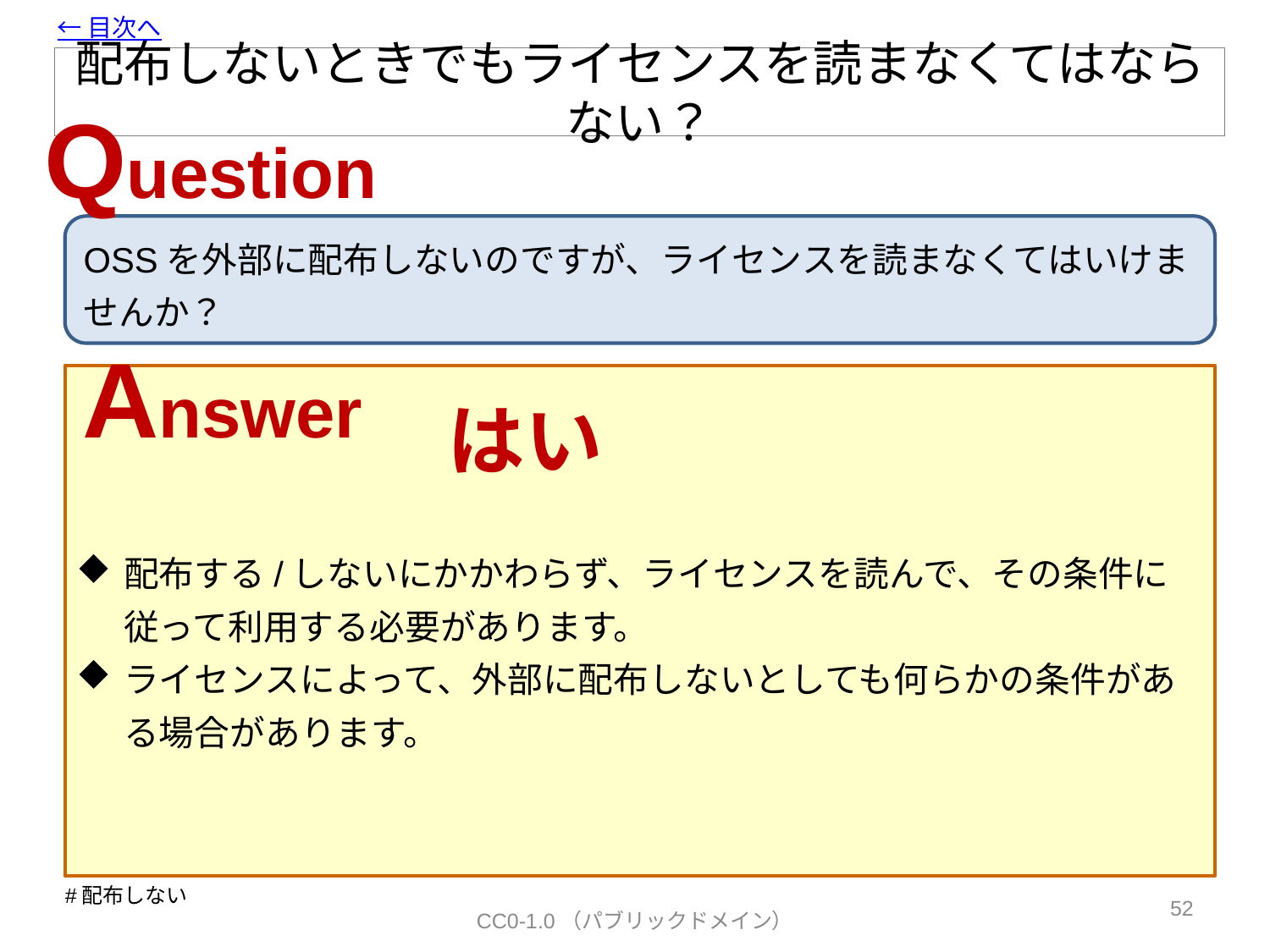

← 目次へ
# 配布しないときでもライセンスを読まなくてはならない？
Question
OSSを外部に配布しないのですが、ライセンスを読まなくてはいけませんか？
Answer

はい
配布する/しないにかかわらず、ライセンスを読んで、その条件に従って利用する必要があります。
ライセンスによって、外部に配布しないとしても何らかの条件がある場合があります。

#配布しない
52
CC0-1.0（パブリックドメイン）